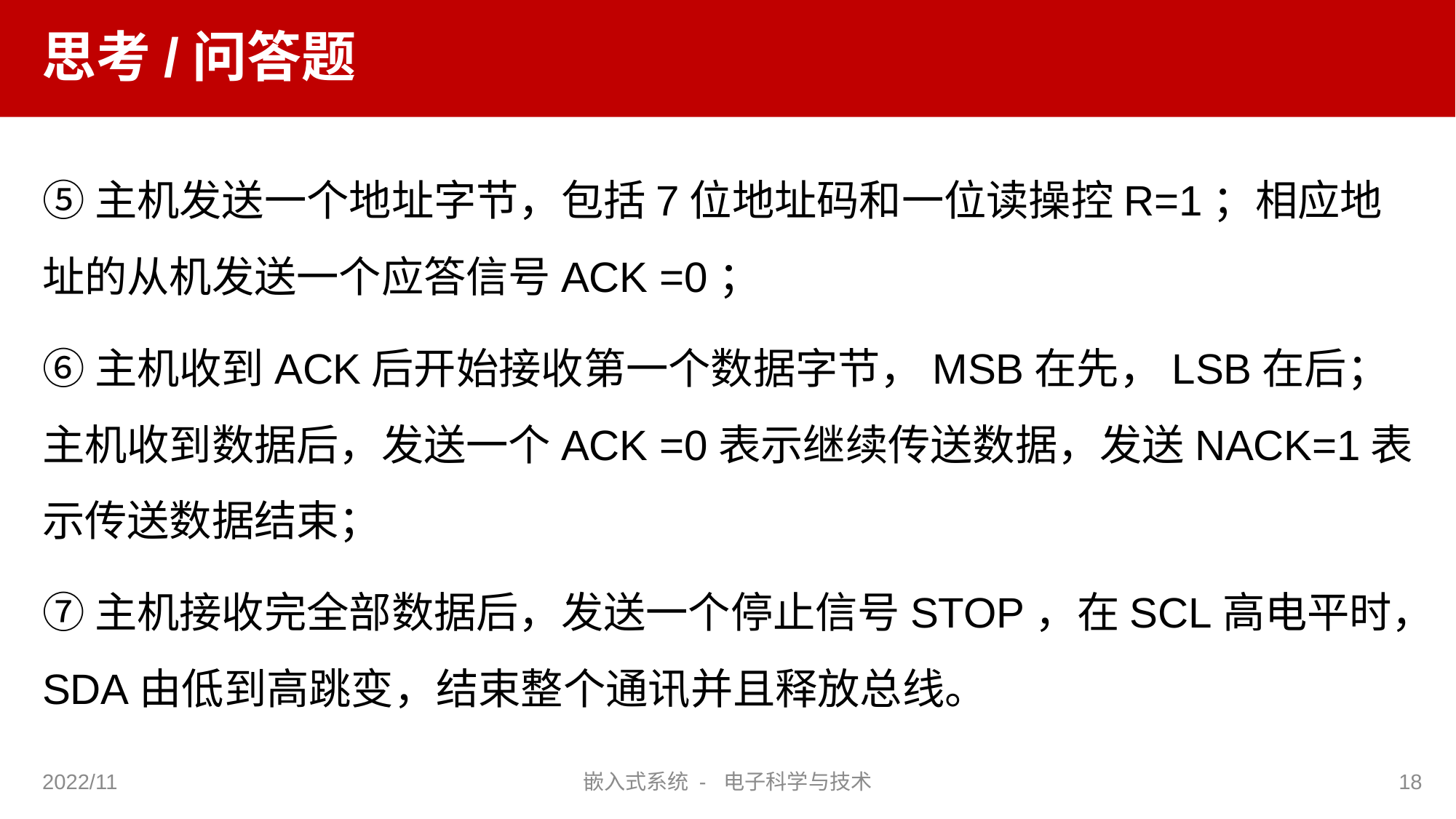

# 思考/问答题
⑤主机发送一个地址字节，包括7位地址码和一位读操控R=1；相应地址的从机发送一个应答信号ACK =0；
⑥主机收到ACK后开始接收第一个数据字节，MSB在先，LSB在后；主机收到数据后，发送一个ACK =0表示继续传送数据，发送NACK=1表示传送数据结束；
⑦主机接收完全部数据后，发送一个停止信号STOP，在SCL高电平时，SDA由低到高跳变，结束整个通讯并且释放总线。
2022/11
嵌入式系统 -  电子科学与技术
18